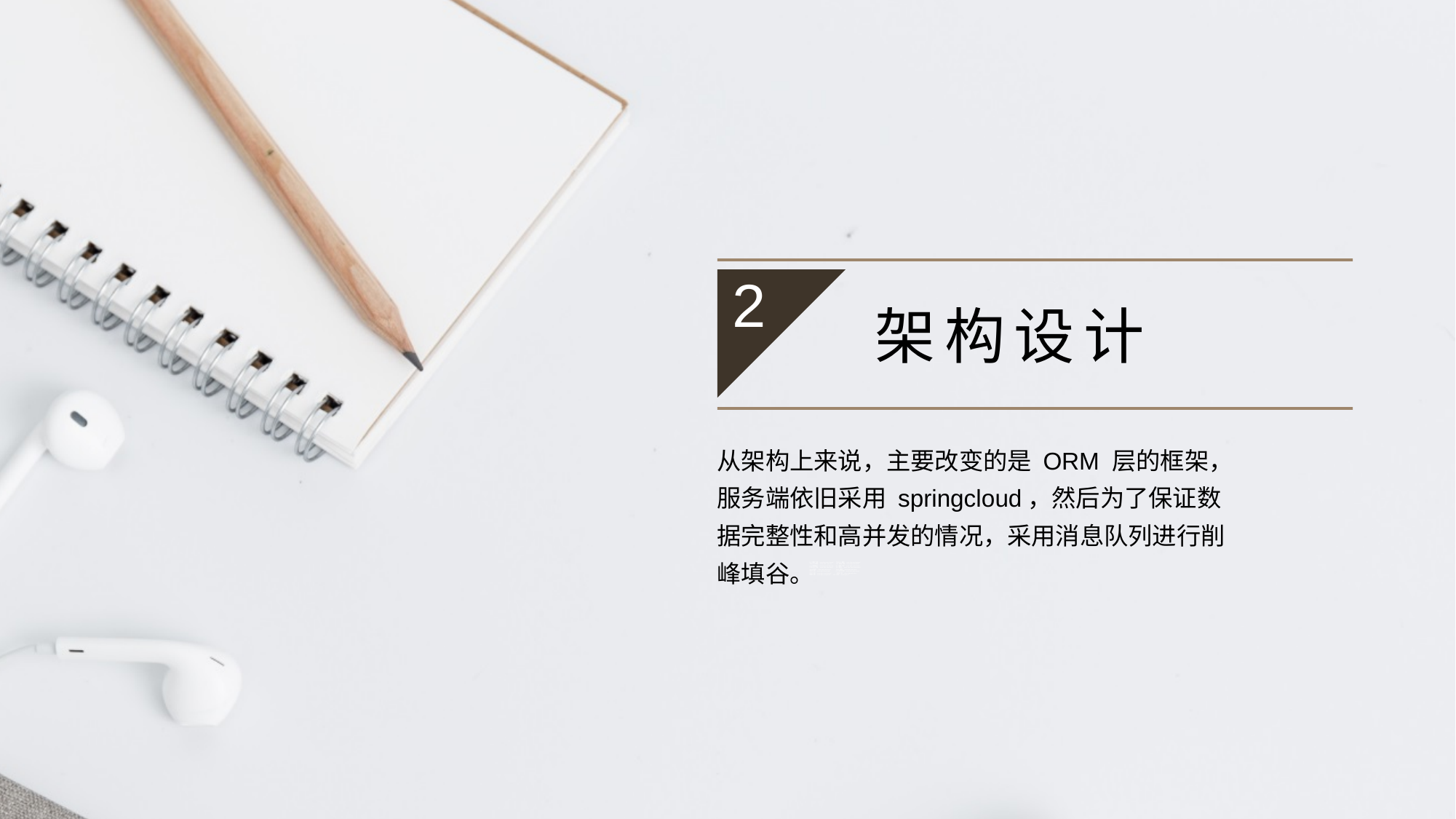

架构设计

2
从架构上来说，主要改变的是 ORM 层的框架，服务端依旧采用 springcloud，然后为了保证数据完整性和高并发的情况，采用消息队列进行削峰填谷。